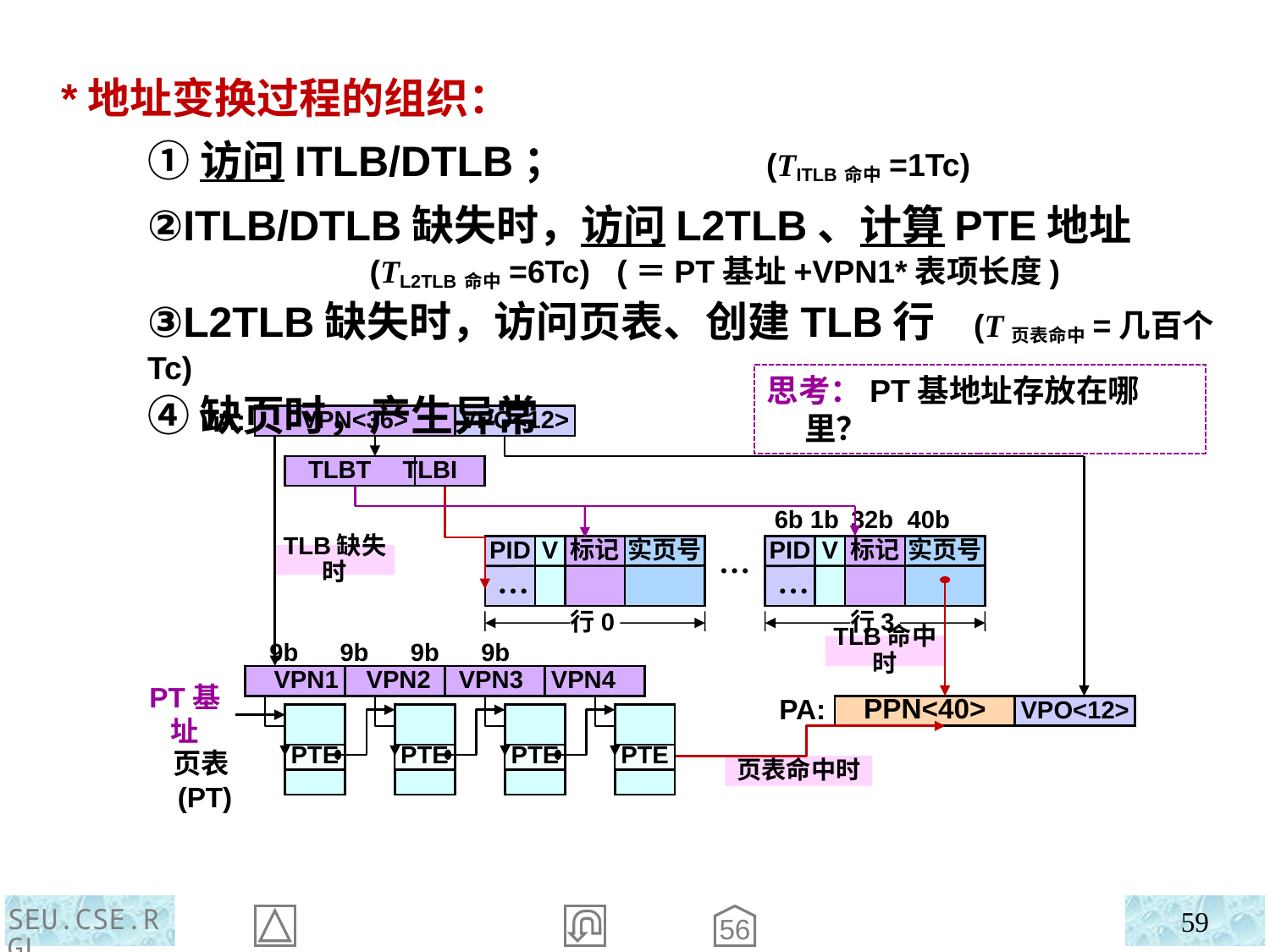

*地址变换过程的组织：
①访问ITLB/DTLB；                    (TITLB命中=1Tc)
②ITLB/DTLB缺失时，访问L2TLB、计算PTE地址
                         (TL2TLB命中=6Tc)   (＝PT基址+VPN1*表项长度)
③L2TLB缺失时，访问页表、创建TLB行   (T页表命中=几百个Tc)
④缺页时，产生异常
思考：PT基地址存放在哪里？
VA:
VPN<36>
VPO<12>
PA:
PPN<40>
VPO<12>
   TLBT    TLBI
 6b 1b  32b  40b
PID
V
标记
实页号
PID
V
标记
实页号
…

…
…
行0
行3

TLB缺失时
   9b      9b      9b      9b
VPN1    VPN2    VPN3    VPN4
PT基址

PTE
PTE
PTE
PTE
页表(PT)
TLB命中时
页表命中时
SEU.CSE.RGL
59

56